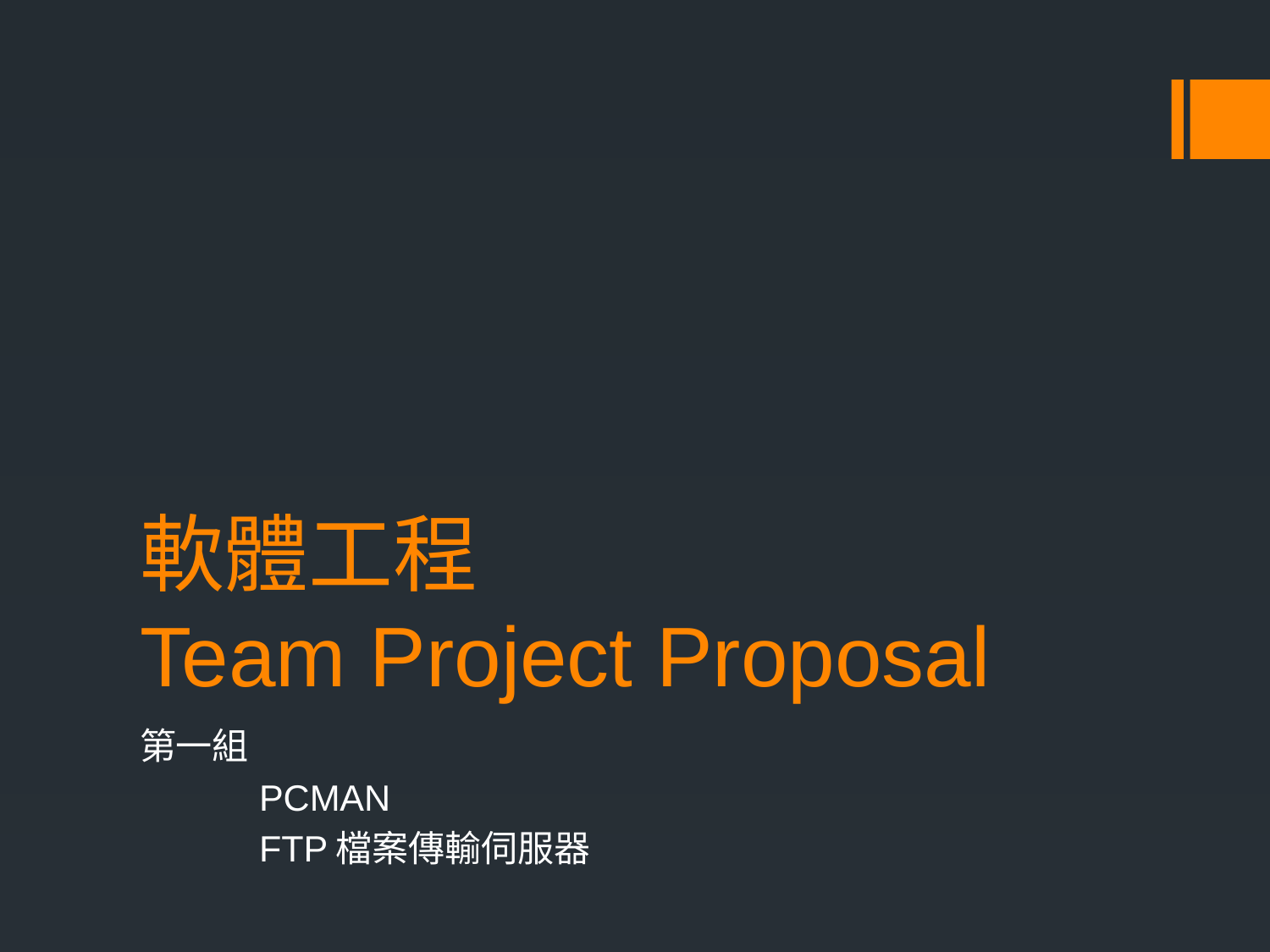

# 軟體工程 Team Project Proposal
第一組
	PCMAN
	FTP檔案傳輸伺服器